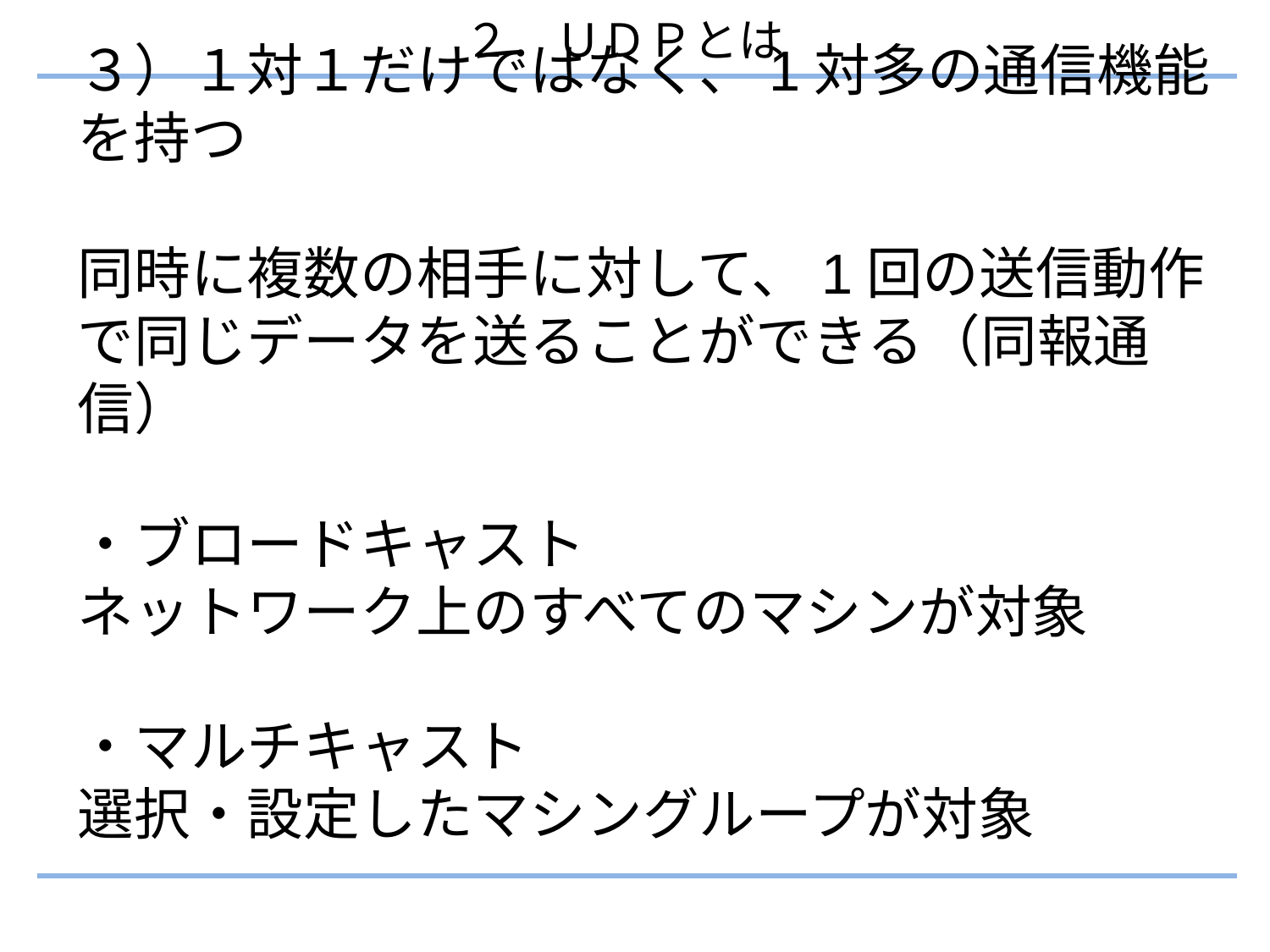

２．ＵＤＰとは
# ３）１対１だけではなく、1対多の通信機能を持つ 同時に複数の相手に対して、1回の送信動作で同じデータを送ることができる（同報通信） ・ブロードキャスト ネットワーク上のすべてのマシンが対象 ・マルチキャスト 選択・設定したマシングループが対象